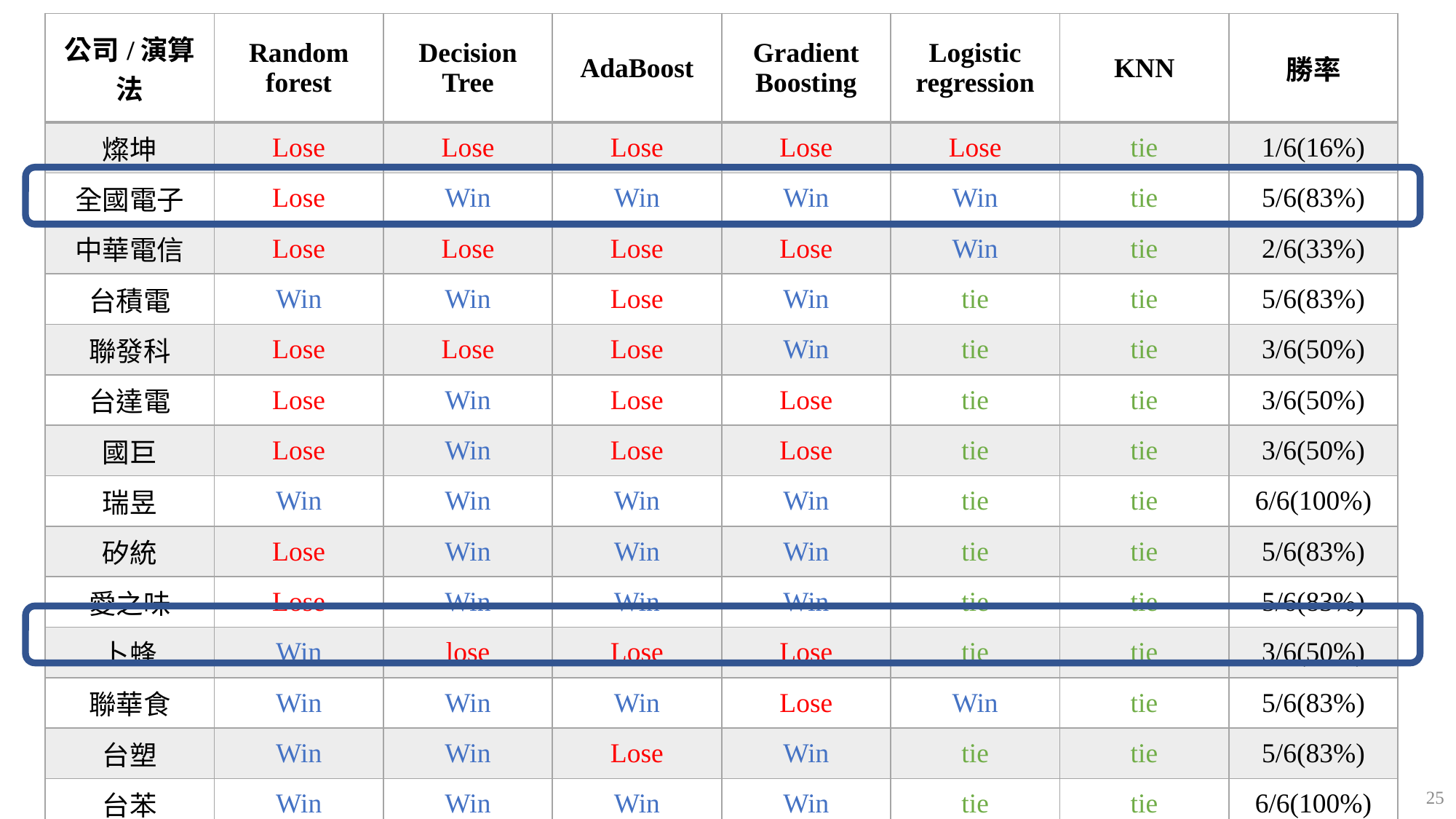

| 公司/演算法 | Random forest | Decision Tree | AdaBoost | Gradient Boosting | Logistic regression | KNN | 勝率 |
| --- | --- | --- | --- | --- | --- | --- | --- |
| 燦坤 | Lose | Lose | Lose | Lose | Lose | tie | 1/6(16%) |
| 全國電子 | Lose | Win | Win | Win | Win | tie | 5/6(83%) |
| 中華電信 | Lose | Lose | Lose | Lose | Win | tie | 2/6(33%) |
| 台積電 | Win | Win | Lose | Win | tie | tie | 5/6(83%) |
| 聯發科 | Lose | Lose | Lose | Win | tie | tie | 3/6(50%) |
| 台達電 | Lose | Win | Lose | Lose | tie | tie | 3/6(50%) |
| 國巨 | Lose | Win | Lose | Lose | tie | tie | 3/6(50%) |
| 瑞昱 | Win | Win | Win | Win | tie | tie | 6/6(100%) |
| 矽統 | Lose | Win | Win | Win | tie | tie | 5/6(83%) |
| 愛之味 | Lose | Win | Win | Win | tie | tie | 5/6(83%) |
| 卜蜂 | Win | lose | Lose | Lose | tie | tie | 3/6(50%) |
| 聯華食 | Win | Win | Win | Lose | Win | tie | 5/6(83%) |
| 台塑 | Win | Win | Lose | Win | tie | tie | 5/6(83%) |
| 台苯 | Win | Win | Win | Win | tie | tie | 6/6(100%) |

25